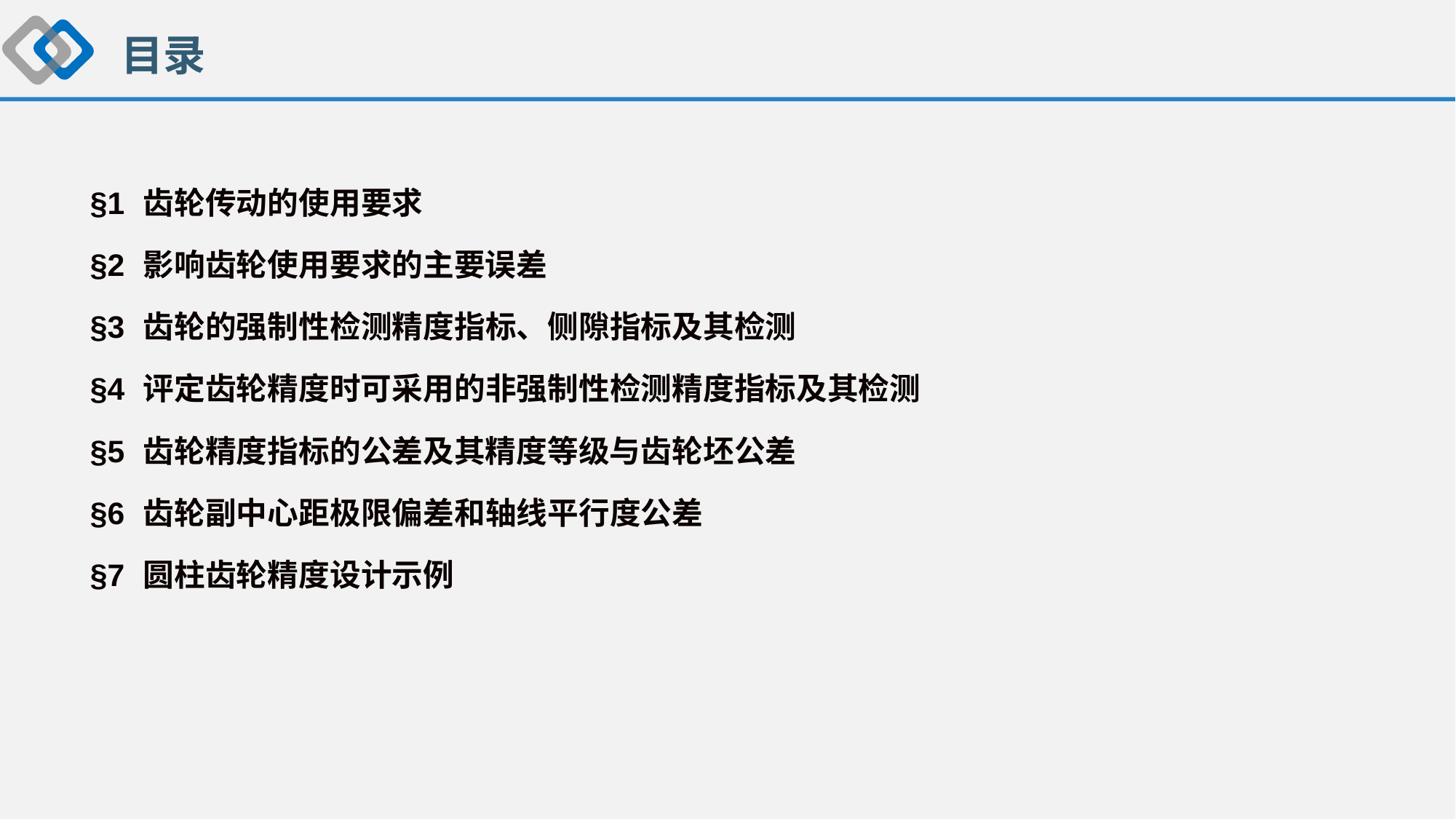

目录
§1  齿轮传动的使用要求
§2  影响齿轮使用要求的主要误差
§3  齿轮的强制性检测精度指标、侧隙指标及其检测
§4  评定齿轮精度时可采用的非强制性检测精度指标及其检测
§5  齿轮精度指标的公差及其精度等级与齿轮坯公差
§6  齿轮副中心距极限偏差和轴线平行度公差
§7  圆柱齿轮精度设计示例